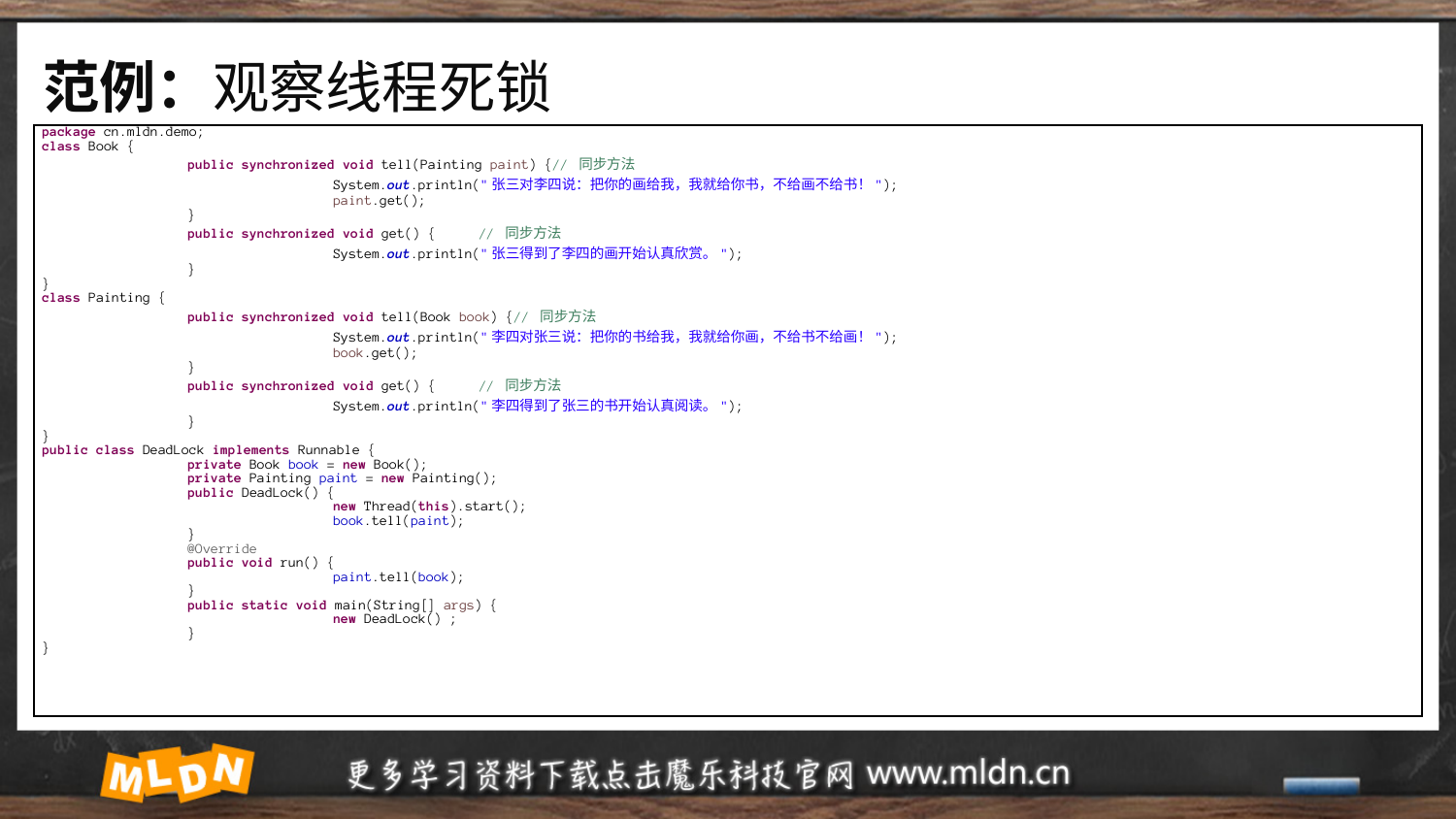

# 范例：观察线程死锁
| package cn.mldn.demo; class Book { public synchronized void tell(Painting paint) {// 同步方法 System.out.println("张三对李四说：把你的画给我，我就给你书，不给画不给书！"); paint.get(); } public synchronized void get() { // 同步方法 System.out.println("张三得到了李四的画开始认真欣赏。"); } } class Painting { public synchronized void tell(Book book) {// 同步方法 System.out.println("李四对张三说：把你的书给我，我就给你画，不给书不给画！"); book.get(); } public synchronized void get() { // 同步方法 System.out.println("李四得到了张三的书开始认真阅读。"); } } public class DeadLock implements Runnable { private Book book = new Book(); private Painting paint = new Painting(); public DeadLock() { new Thread(this).start(); book.tell(paint); } @Override public void run() { paint.tell(book); } public static void main(String[] args) { new DeadLock() ; } } |
| --- |